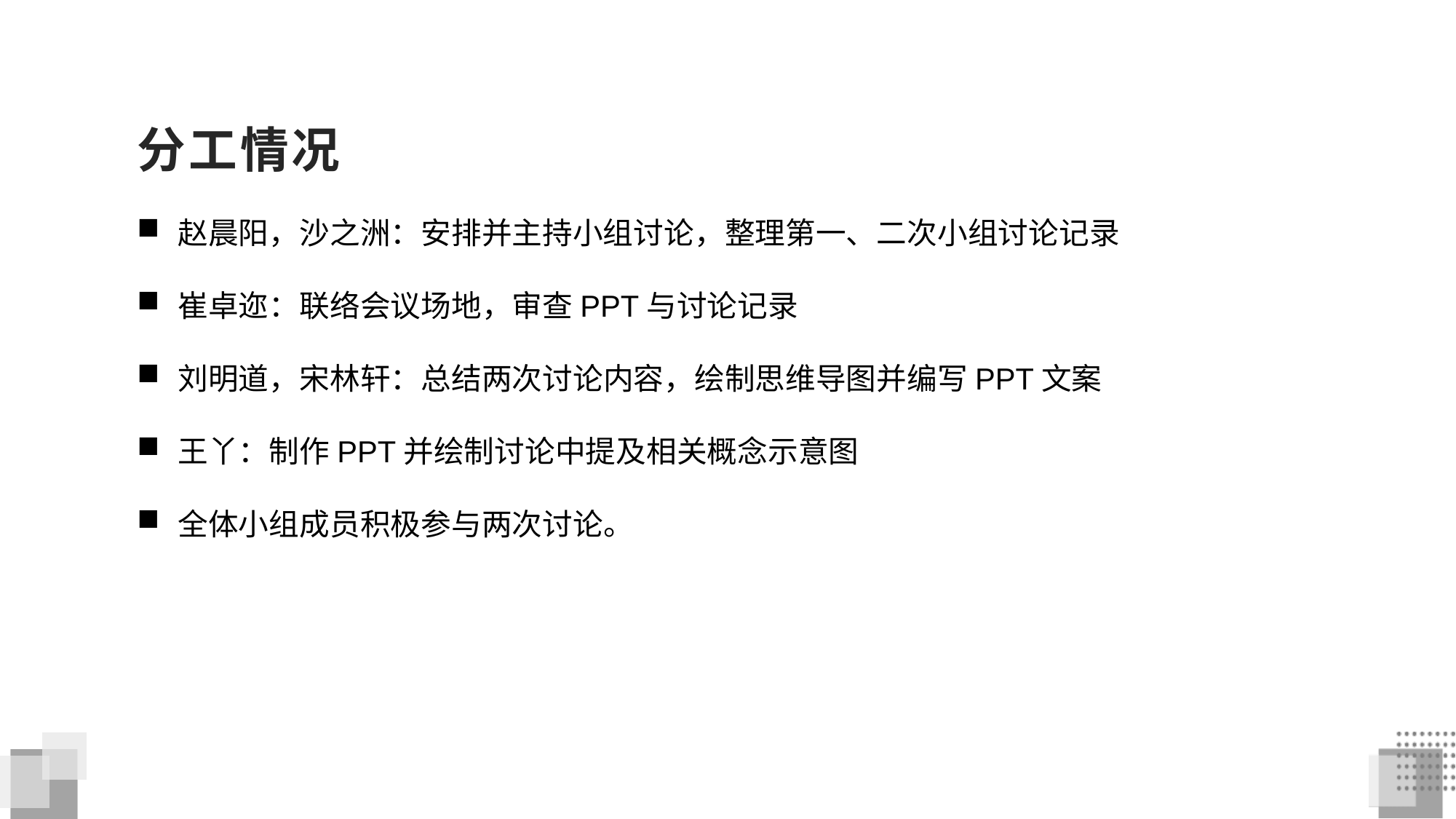

分工情况

赵晨阳，沙之洲：安排并主持小组讨论，整理第一、二次小组讨论记录

崔卓迩：联络会议场地，审查PPT与讨论记录

刘明道，宋林轩：总结两次讨论内容，绘制思维导图并编写PPT文案

王丫：制作PPT并绘制讨论中提及相关概念示意图

全体小组成员积极参与两次讨论。